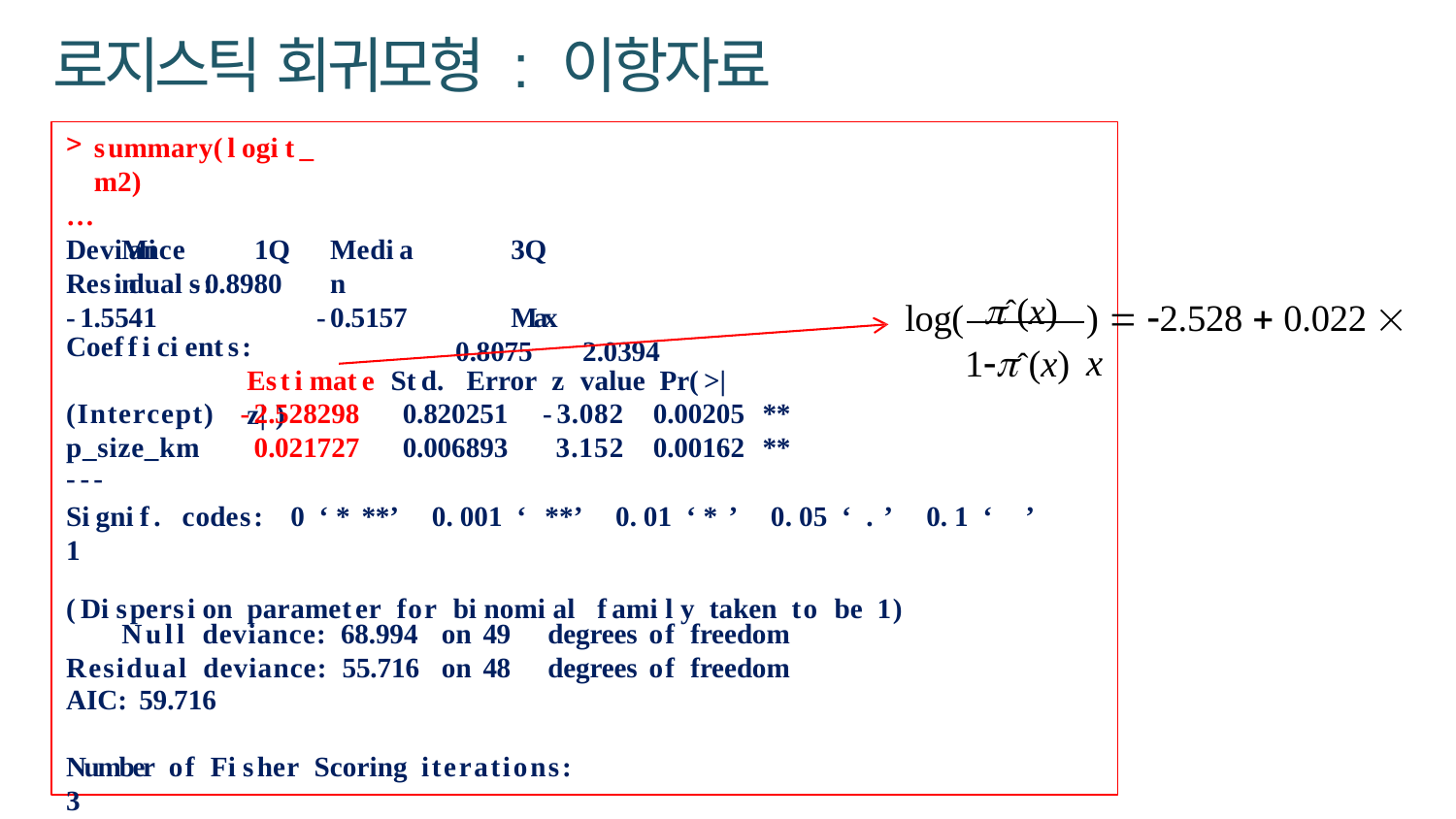

# 로지스틱 회귀모형 : 이항자료

summary(logit_m2)
…
Deviance Residuals:
Min
-1.5541
1Q
-0.8980
Median
-0.5157
3Q	Max
0.8075	2.0394
πˆ(x)
log(
) = −2.528 + 0.022 × x

1−πˆ(x)

Coefficients:
Estimate Std. Error z value Pr(>|z|)
| (Intercept) | -2.528298 | 0.820251 | -3.082 | 0.00205 | \*\* |
| --- | --- | --- | --- | --- | --- |
| p\_size\_km | 0.021727 | 0.006893 | 3.152 | 0.00162 | \*\* |
| --- |  |  |  |  |  |
Signif.  codes:	0  ‘***’  0.001  ‘**’  0.01  ‘*’  0.05  ‘.’  0.1  ‘  ’  1
(Dispersion parameter for binomial family taken to be 1)
| Null deviance: 68.994 | on 49 | degrees | of freedom |
| --- | --- | --- | --- |
| Residual deviance: 55.716 | on 48 | degrees | of freedom |
| AIC: 59.716 |  |  |  |
Number of Fisher Scoring iterations: 3